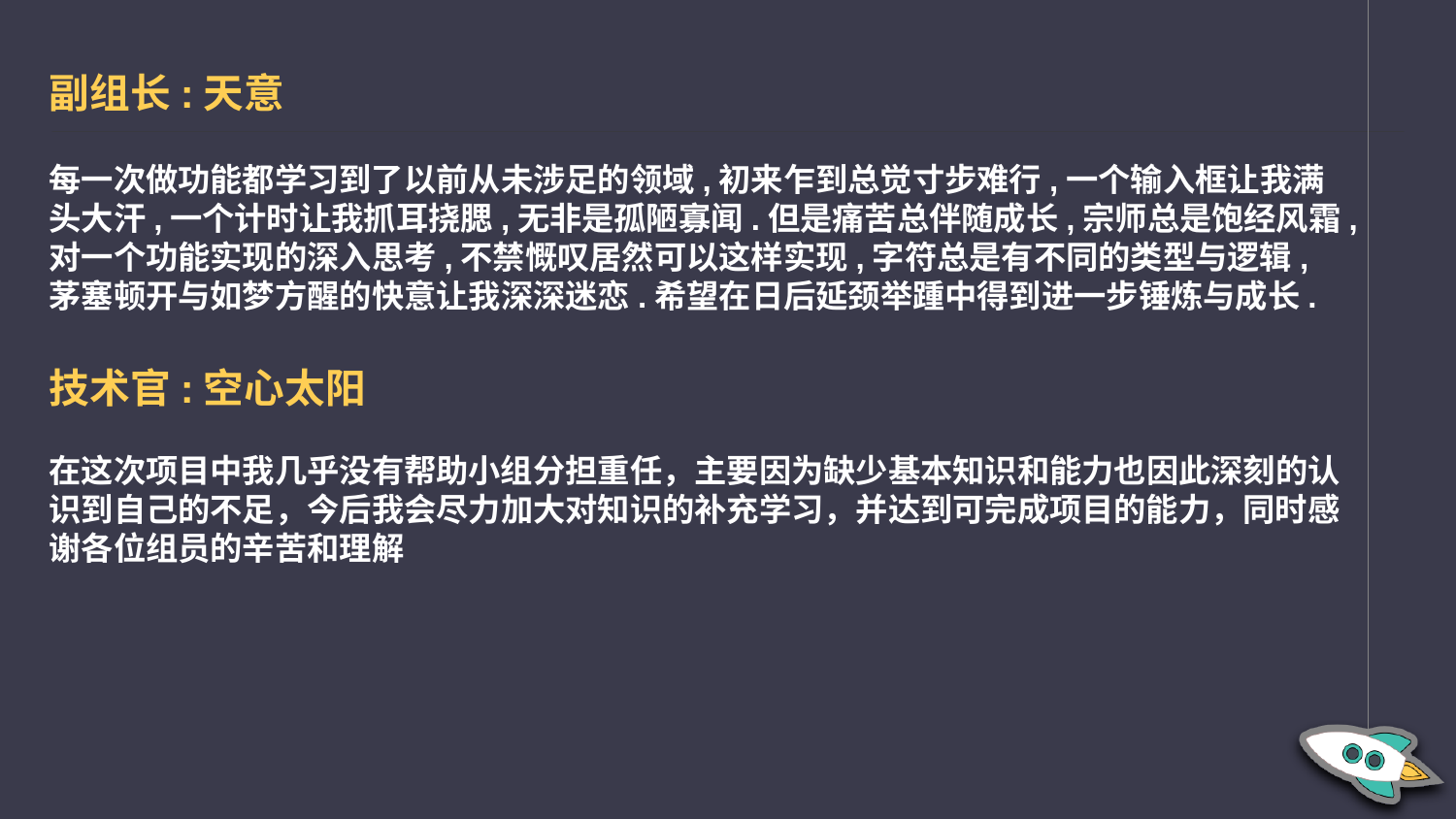

副组长:天意

每一次做功能都学习到了以前从未涉足的领域,初来乍到总觉寸步难行,一个输入框让我满头大汗,一个计时让我抓耳挠腮,无非是孤陋寡闻.但是痛苦总伴随成长,宗师总是饱经风霜,对一个功能实现的深入思考,不禁慨叹居然可以这样实现,字符总是有不同的类型与逻辑,茅塞顿开与如梦方醒的快意让我深深迷恋.希望在日后延颈举踵中得到进一步锤炼与成长.

技术官:空心太阳

在这次项目中我几乎没有帮助小组分担重任，主要因为缺少基本知识和能力也因此深刻的认识到自己的不足，今后我会尽力加大对知识的补充学习，并达到可完成项目的能力，同时感谢各位组员的辛苦和理解